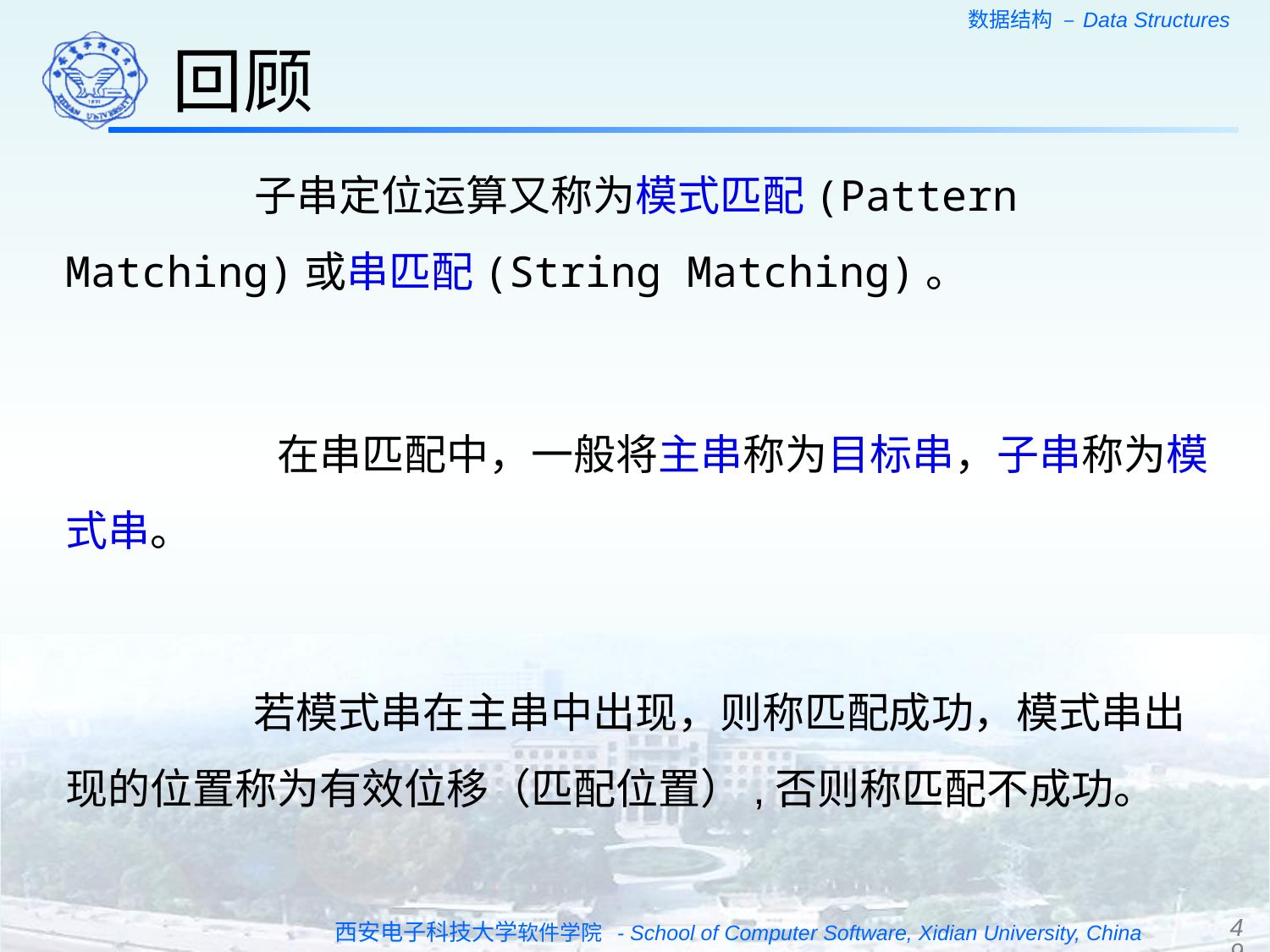

回顾
	　  子串定位运算又称为模式匹配(Pattern Matching)或串匹配(String Matching)。

	　　在串匹配中，一般将主串称为目标串，子串称为模式串。

	　  若模式串在主串中出现，则称匹配成功，模式串出现的位置称为有效位移（匹配位置）,否则称匹配不成功。

49